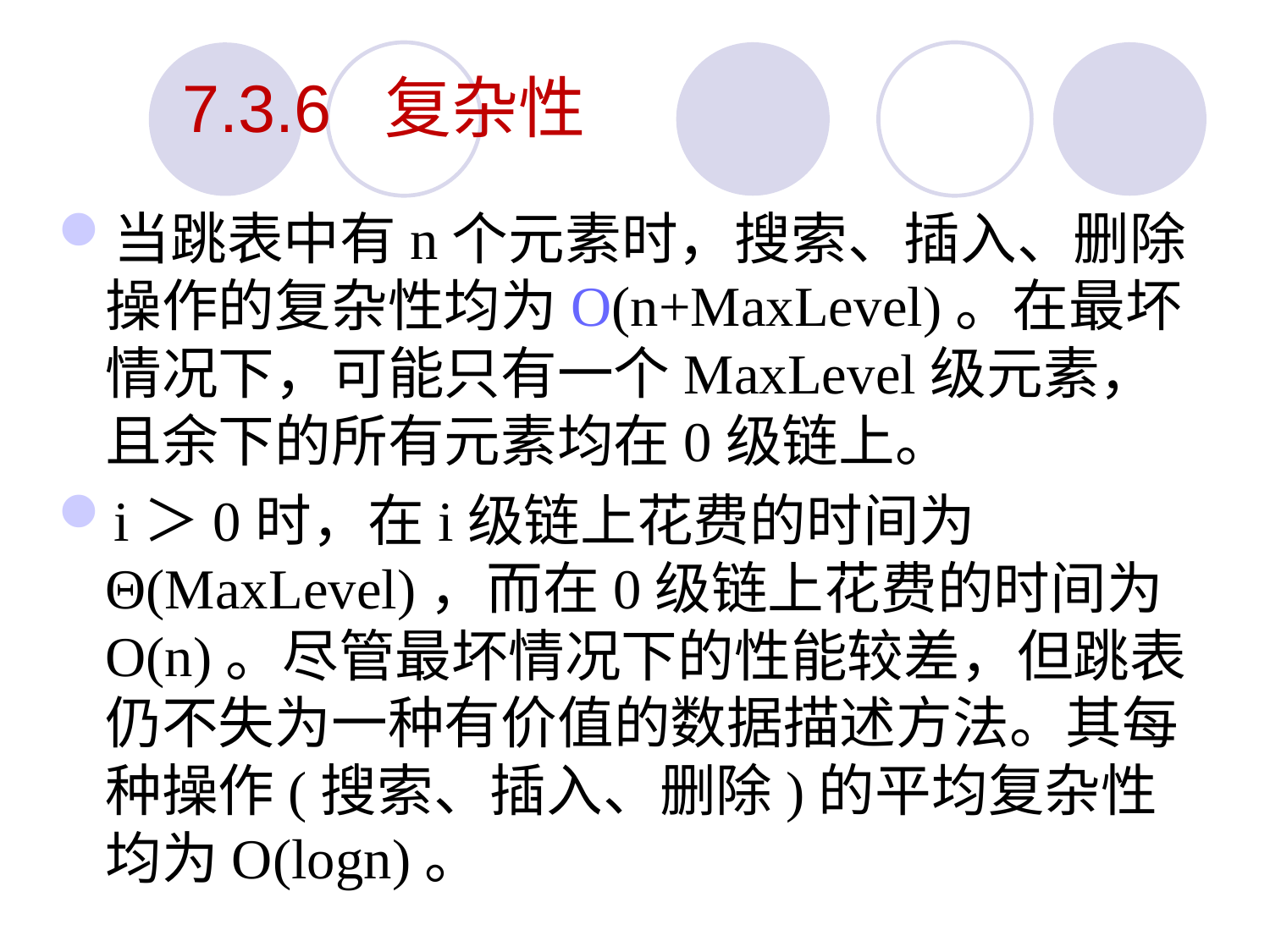

7.3.6  复杂性
48

当跳表中有n个元素时，搜索、插入、删除操作的复杂性均为O(n+MaxLevel)。在最坏情况下，可能只有一个MaxLevel级元素，且余下的所有元素均在0级链上。
i＞0时，在i级链上花费的时间为Θ(MaxLevel)，而在0级链上花费的时间为O(n)。尽管最坏情况下的性能较差，但跳表仍不失为一种有价值的数据描述方法。其每种操作(搜索、插入、删除)的平均复杂性均为O(logn)。